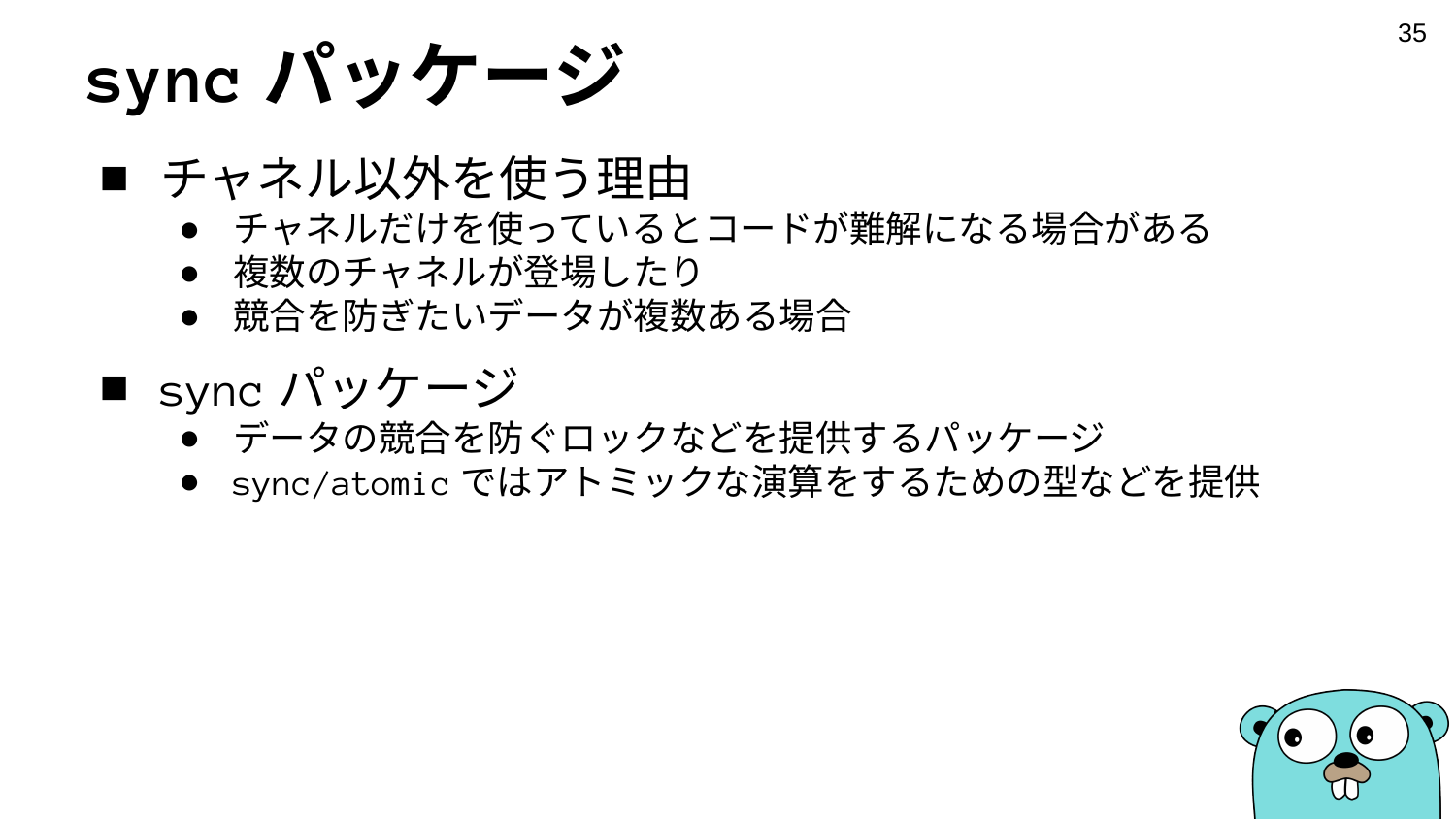

35
# syncパッケージ
チャネル以外を使う理由
チャネルだけを使っているとコードが難解になる場合がある
複数のチャネルが登場したり
競合を防ぎたいデータが複数ある場合
syncパッケージ
データの競合を防ぐロックなどを提供するパッケージ
sync/atomicではアトミックな演算をするための型などを提供